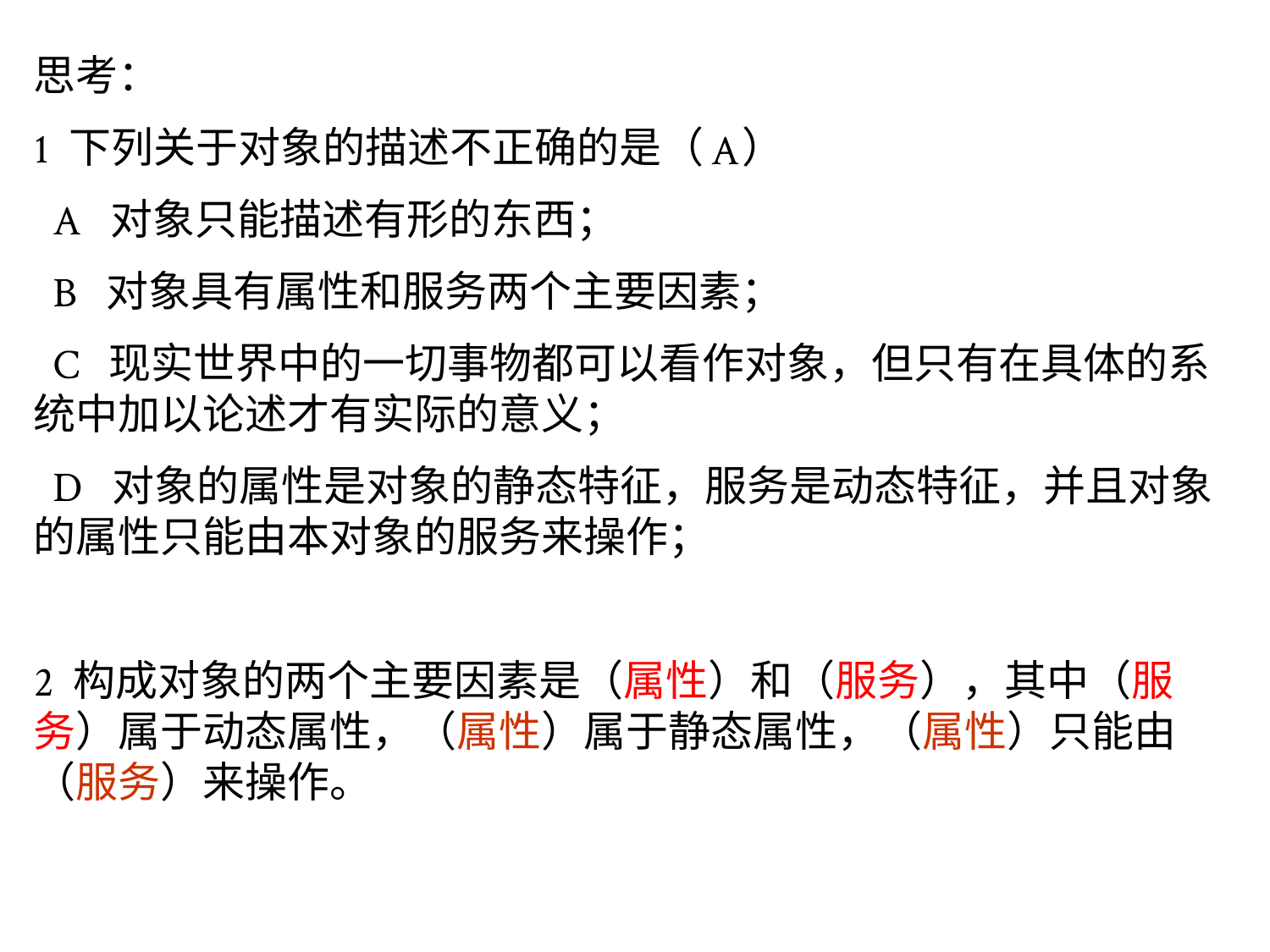

思考：
1 下列关于对象的描述不正确的是（    ）
  A  对象只能描述有形的东西；
  B  对象具有属性和服务两个主要因素；
  C  现实世界中的一切事物都可以看作对象，但只有在具体的系统中加以论述才有实际的意义；
  D  对象的属性是对象的静态特征，服务是动态特征，并且对象的属性只能由本对象的服务来操作；

2 构成对象的两个主要因素是（属性）和（服务），其中（服务）属于动态属性，（属性）属于静态属性，（属性）只能由（服务）来操作。
A